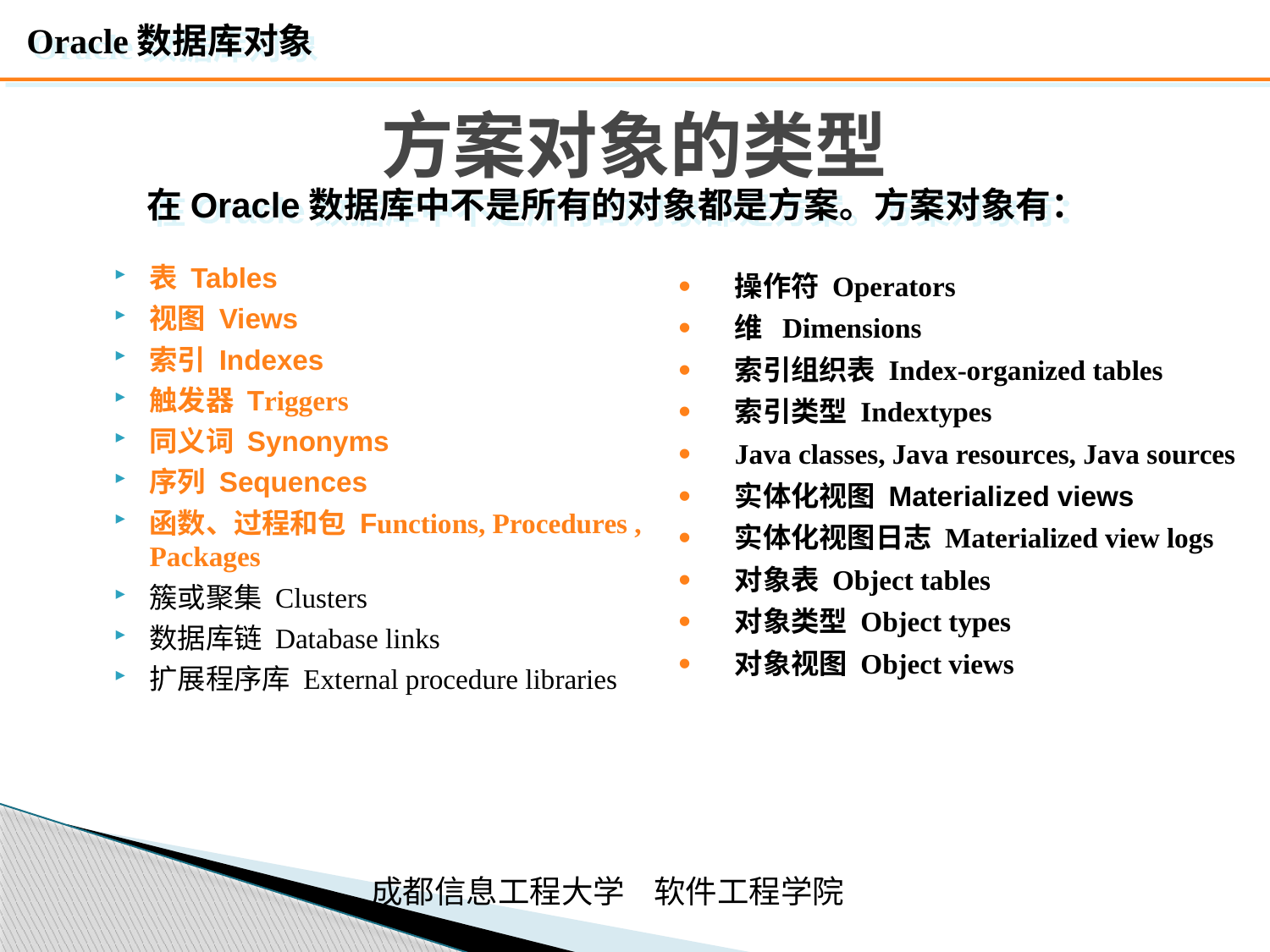

Oracle数据库对象

# 方案对象的类型
在Oracle数据库中不是所有的对象都是方案。方案对象有：
表 Tables
视图 Views
索引 Indexes
触发器 Triggers
同义词 Synonyms
序列 Sequences
函数、过程和包 Functions, Procedures , Packages
簇或聚集 Clusters
数据库链 Database links
扩展程序库 External procedure libraries
操作符 Operators
维  Dimensions
索引组织表 Index-organized tables
索引类型 Indextypes
Java classes, Java resources, Java sources
实体化视图 Materialized views
实体化视图日志 Materialized view logs
对象表 Object tables
对象类型 Object types
对象视图 Object views